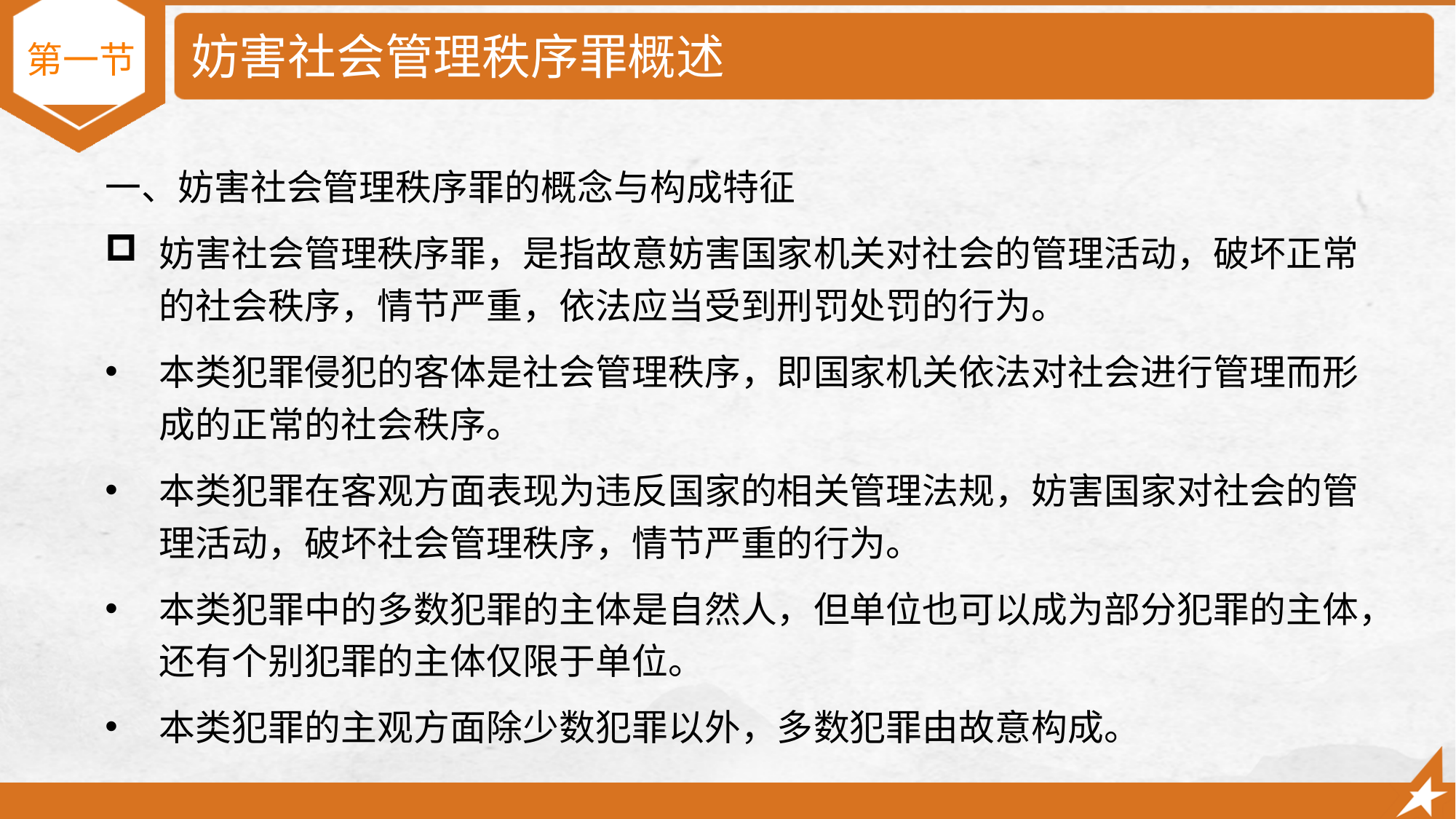

# 妨害社会管理秩序罪概述
第一节
一、妨害社会管理秩序罪的概念与构成特征
妨害社会管理秩序罪，是指故意妨害国家机关对社会的管理活动，破坏正常的社会秩序，情节严重，依法应当受到刑罚处罚的行为。
本类犯罪侵犯的客体是社会管理秩序，即国家机关依法对社会进行管理而形成的正常的社会秩序。
本类犯罪在客观方面表现为违反国家的相关管理法规，妨害国家对社会的管理活动，破坏社会管理秩序，情节严重的行为。
本类犯罪中的多数犯罪的主体是自然人，但单位也可以成为部分犯罪的主体，还有个别犯罪的主体仅限于单位。
本类犯罪的主观方面除少数犯罪以外，多数犯罪由故意构成。